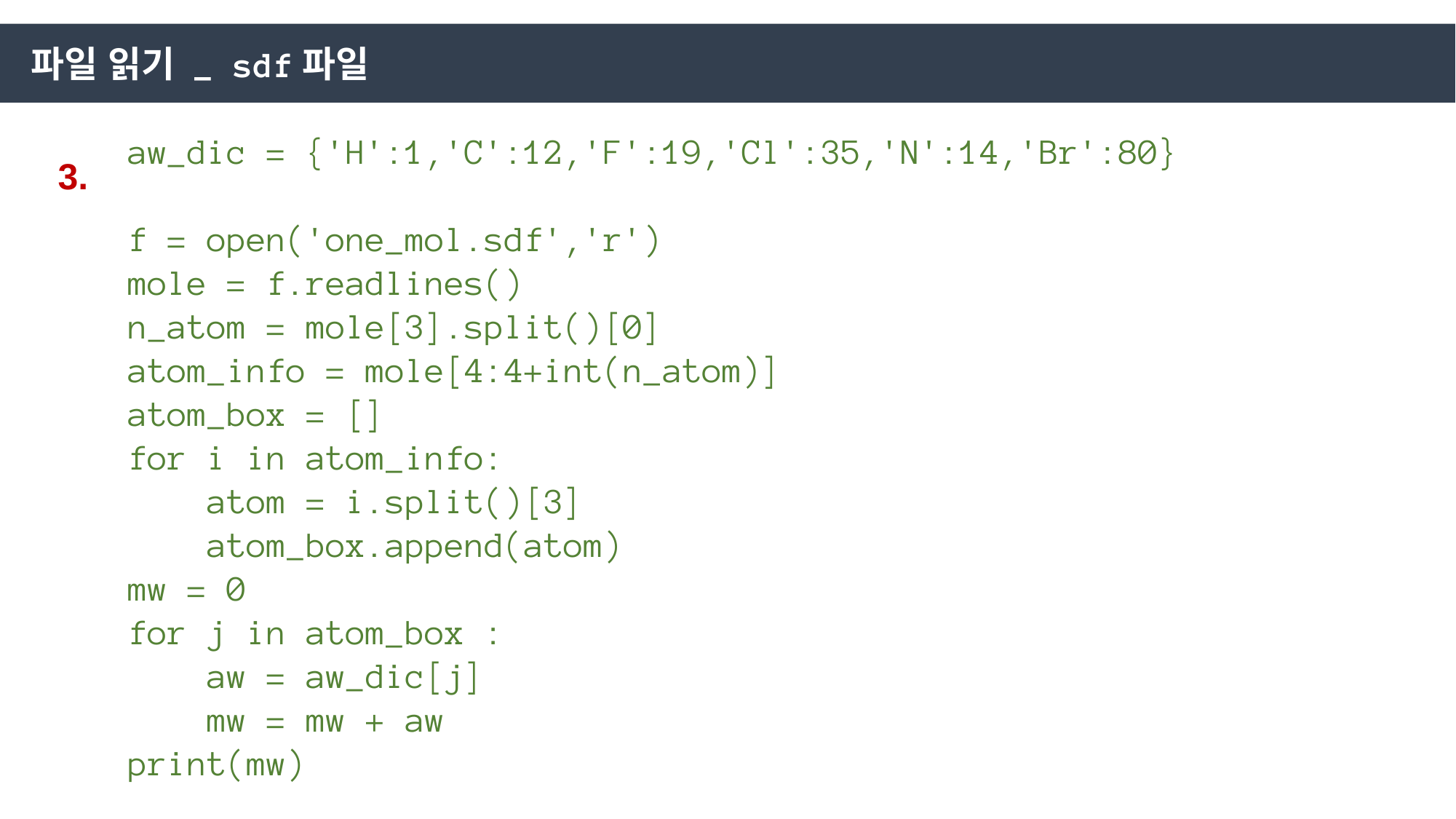

파일 읽기 _ sdf파일
aw_dic = {'H':1,'C':12,'F':19,'Cl':35,'N':14,'Br':80}

f = open('one_mol.sdf','r')
mole = f.readlines()
n_atom = mole[3].split()[0]
atom_info = mole[4:4+int(n_atom)]
atom_box = []
for i in atom_info:
    atom = i.split()[3]
    atom_box.append(atom)
mw = 0
for j in atom_box :
    aw = aw_dic[j]
    mw = mw + aw
print(mw)
3.